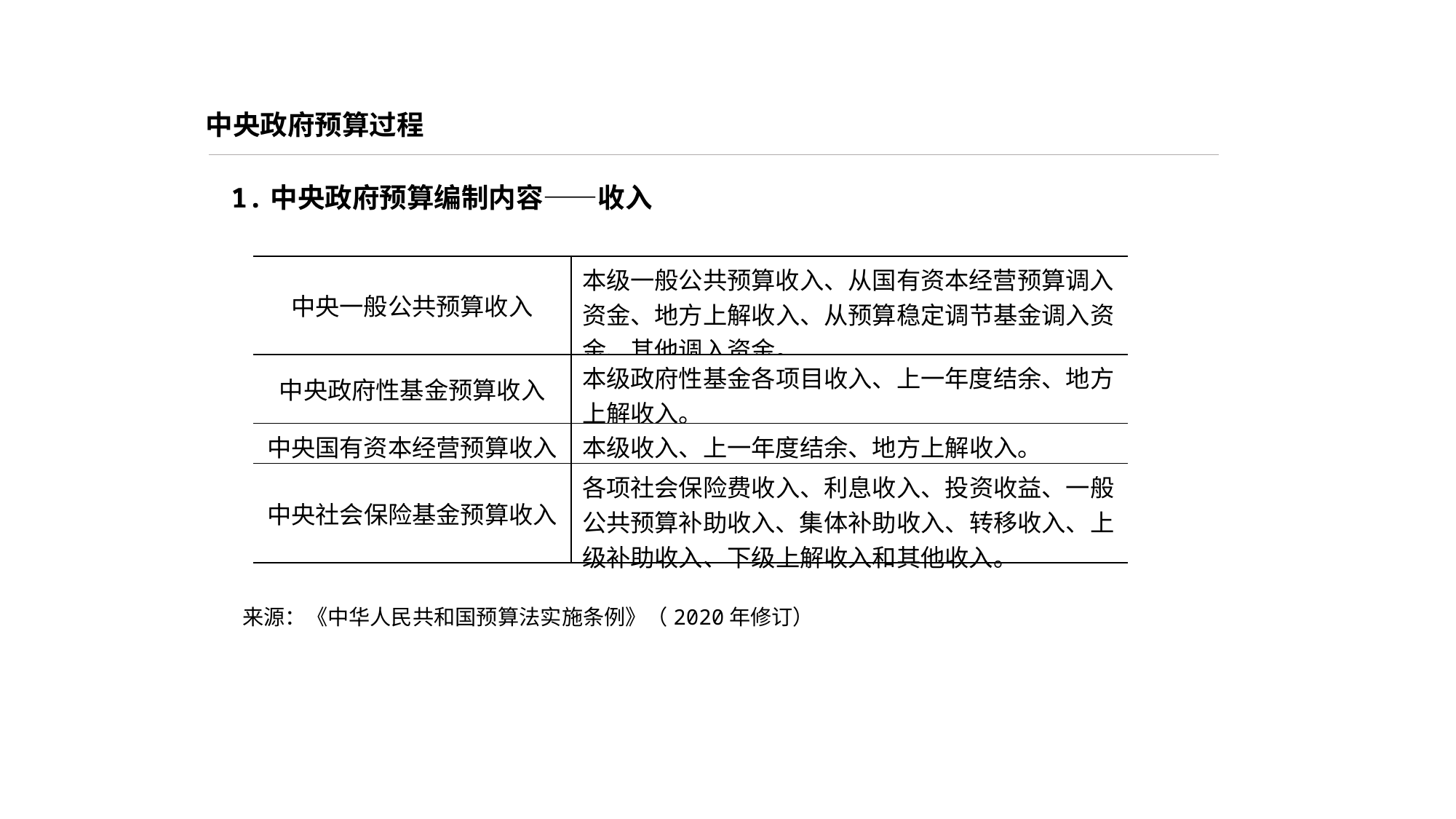

中央政府预算过程
1.中央政府预算编制内容——收入
| 中央一般公共预算收入 | 本级一般公共预算收入、从国有资本经营预算调入资金、地方上解收入、从预算稳定调节基金调入资金、其他调入资金。 |
| --- | --- |
| 中央政府性基金预算收入 | 本级政府性基金各项目收入、上一年度结余、地方上解收入。 |
| 中央国有资本经营预算收入 | 本级收入、上一年度结余、地方上解收入。 |
| 中央社会保险基金预算收入 | 各项社会保险费收入、利息收入、投资收益、一般公共预算补助收入、集体补助收入、转移收入、上级补助收入、下级上解收入和其他收入。 |
来源：《中华人民共和国预算法实施条例》（2020年修订）